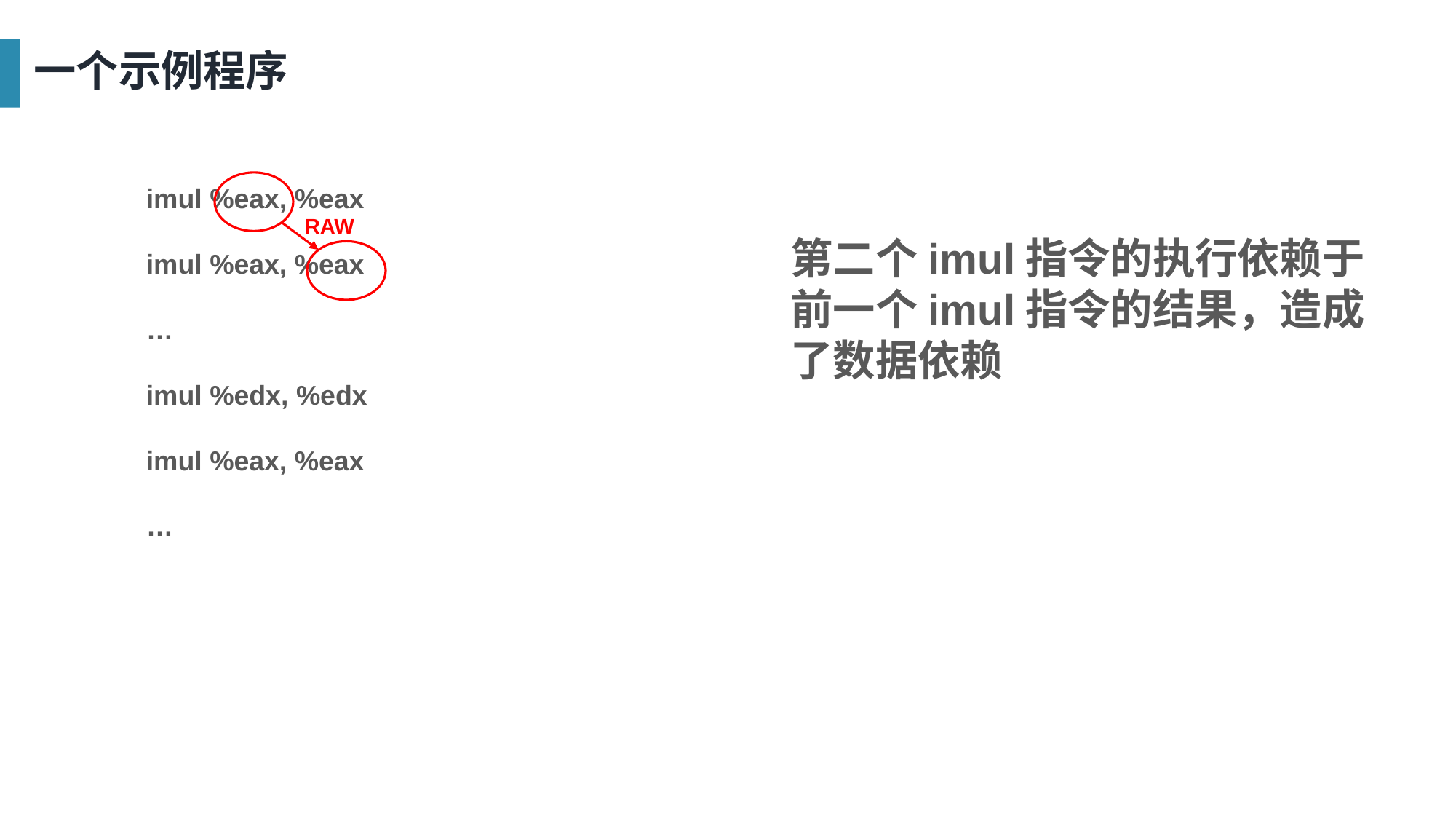

一个示例程序

imul %eax, %eax

imul %eax, %eax

…

imul %edx, %edx

imul %eax, %eax

…
RAW
第二个imul指令的执行依赖于前一个imul指令的结果，造成了数据依赖